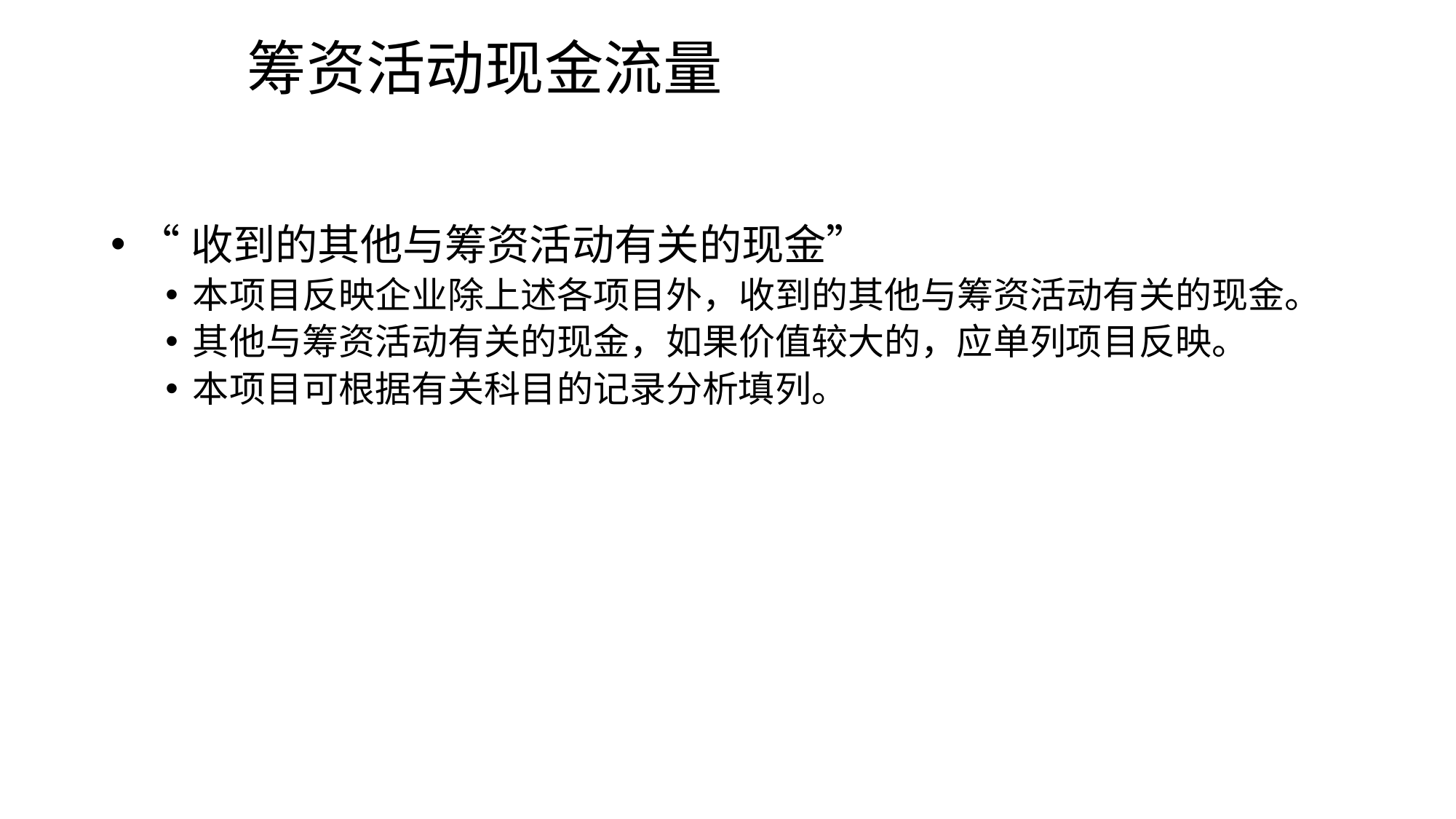

# 筹资活动现金流量
“收到的其他与筹资活动有关的现金”
本项目反映企业除上述各项目外，收到的其他与筹资活动有关的现金。
其他与筹资活动有关的现金，如果价值较大的，应单列项目反映。
本项目可根据有关科目的记录分析填列。
2023/3/30
65